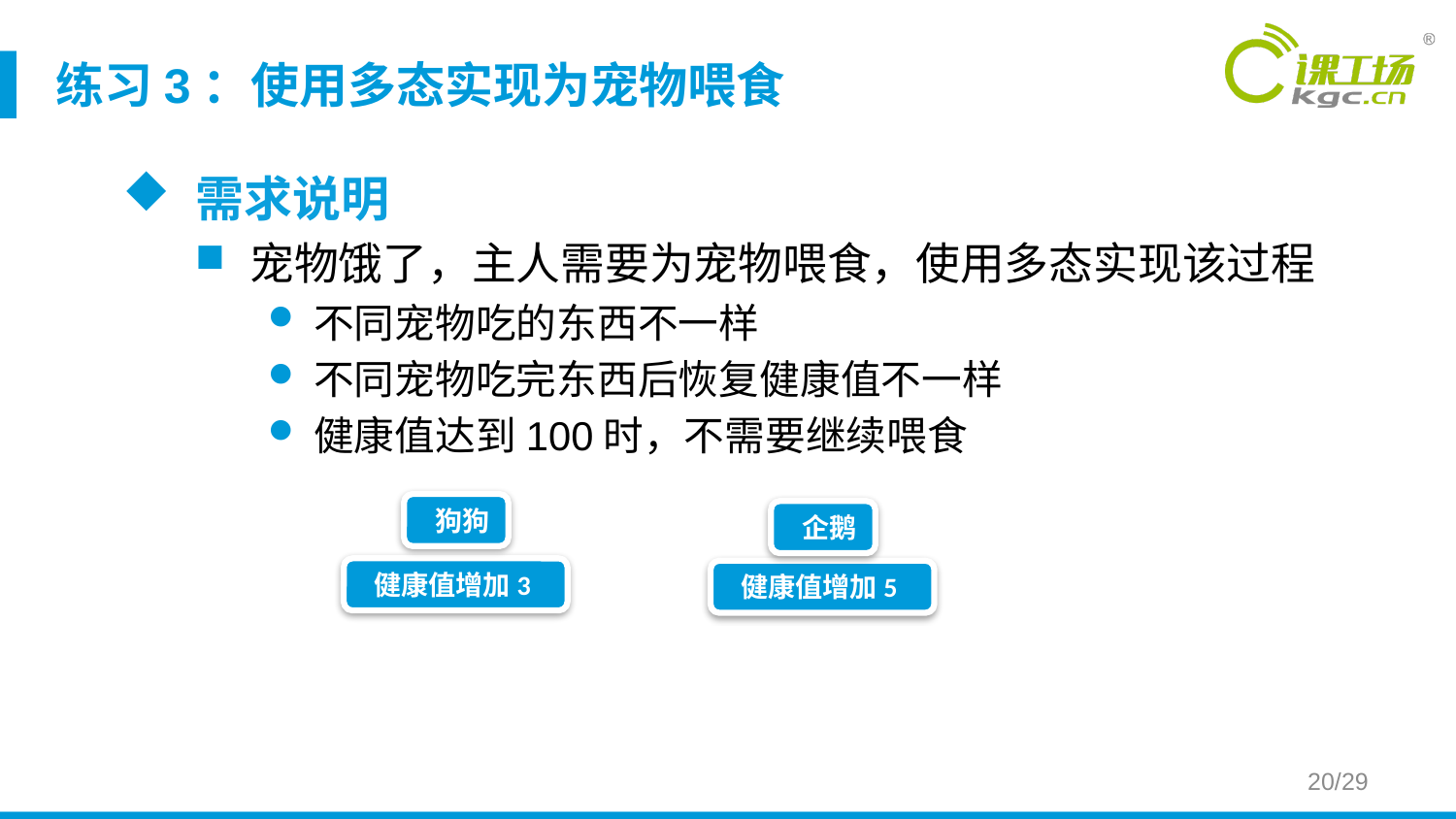

练习3：使用多态实现为宠物喂食
需求说明
宠物饿了，主人需要为宠物喂食，使用多态实现该过程
不同宠物吃的东西不一样
不同宠物吃完东西后恢复健康值不一样
健康值达到100时，不需要继续喂食
 狗狗
 企鹅
健康值增加3
健康值增加5
20/29